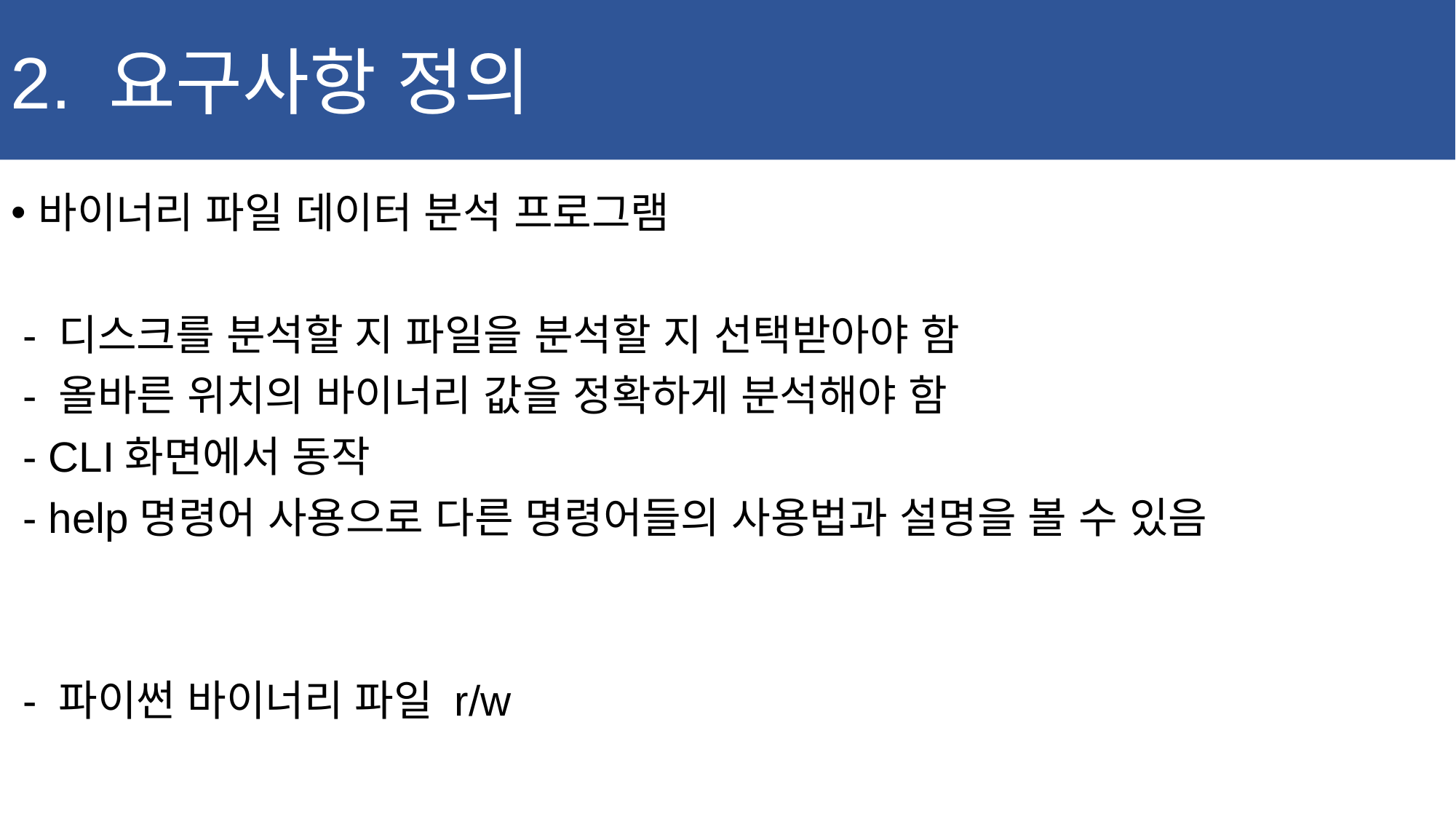

2. 요구사항 정의
바이너리 파일 데이터 분석 프로그램

 - 디스크를 분석할 지 파일을 분석할 지 선택받아야 함
 - 올바른 위치의 바이너리 값을 정확하게 분석해야 함
 - CLI화면에서 동작
 - help명령어 사용으로 다른 명령어들의 사용법과 설명을 볼 수 있음

 - 파이썬 바이너리 파일 r/w